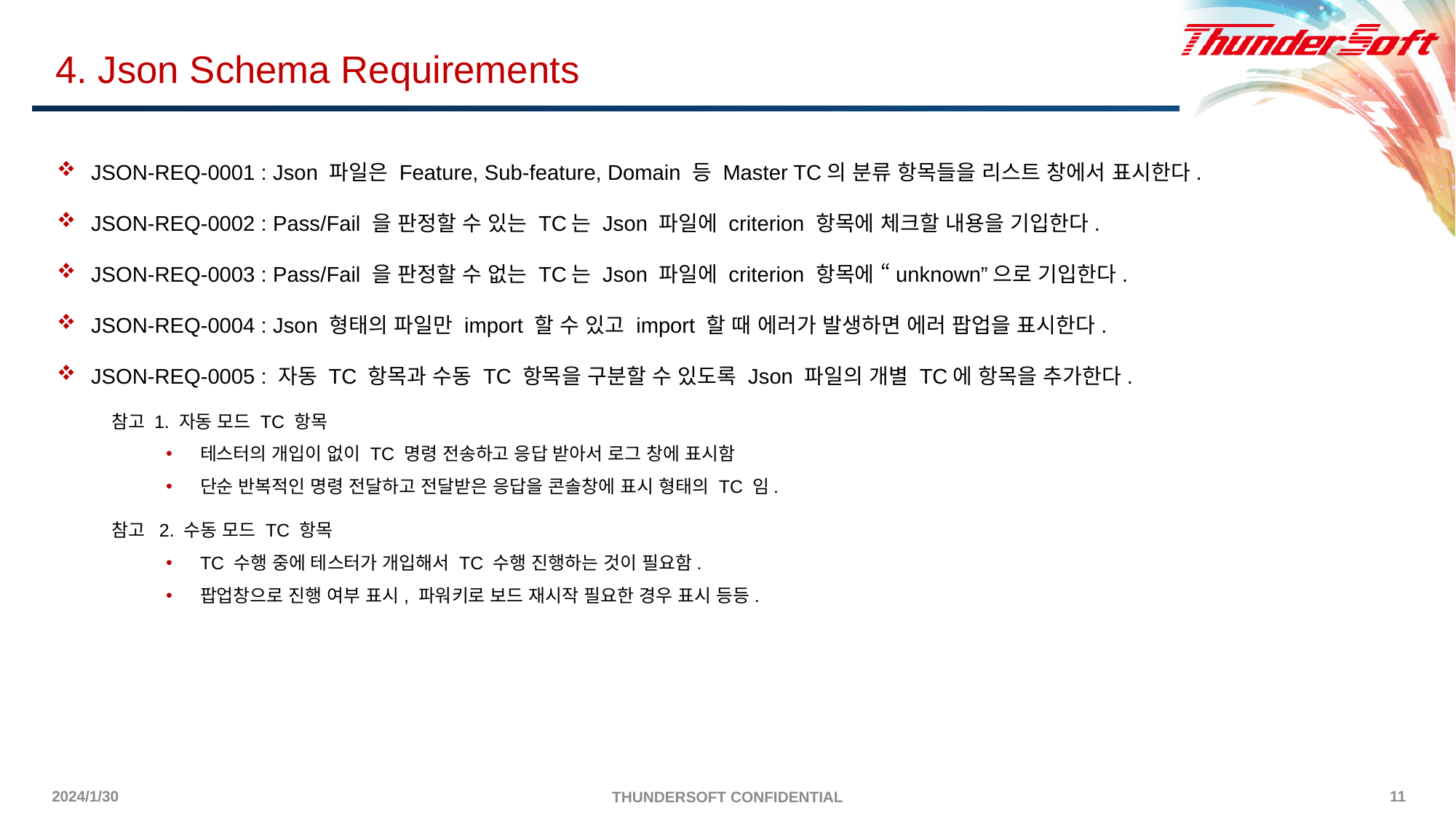

4. Json Schema Requirements
JSON-REQ-0001 : Json 파일은 Feature, Sub-feature, Domain 등 Master TC의 분류 항목들을 리스트 창에서 표시한다.
JSON-REQ-0002 : Pass/Fail 을 판정할 수 있는 TC는 Json 파일에 criterion 항목에 체크할 내용을 기입한다.
JSON-REQ-0003 : Pass/Fail 을 판정할 수 없는 TC는 Json 파일에 criterion 항목에 “unknown”으로 기입한다.
JSON-REQ-0004 : Json 형태의 파일만 import 할 수 있고 import 할 때 에러가 발생하면 에러 팝업을 표시한다.
JSON-REQ-0005 : 자동 TC 항목과 수동 TC 항목을 구분할 수 있도록 Json 파일의 개별 TC에 항목을 추가한다.
참고 1. 자동 모드 TC 항목
테스터의 개입이 없이 TC 명령 전송하고 응답 받아서 로그 창에 표시함
단순 반복적인 명령 전달하고 전달받은 응답을 콘솔창에 표시 형태의 TC 임.
참고  2. 수동 모드 TC 항목
TC 수행 중에 테스터가 개입해서 TC 수행 진행하는 것이 필요함.
팝업창으로 진행 여부 표시, 파워키로 보드 재시작 필요한 경우 표시 등등.
2024/1/30
11
THUNDERSOFT CONFIDENTIAL